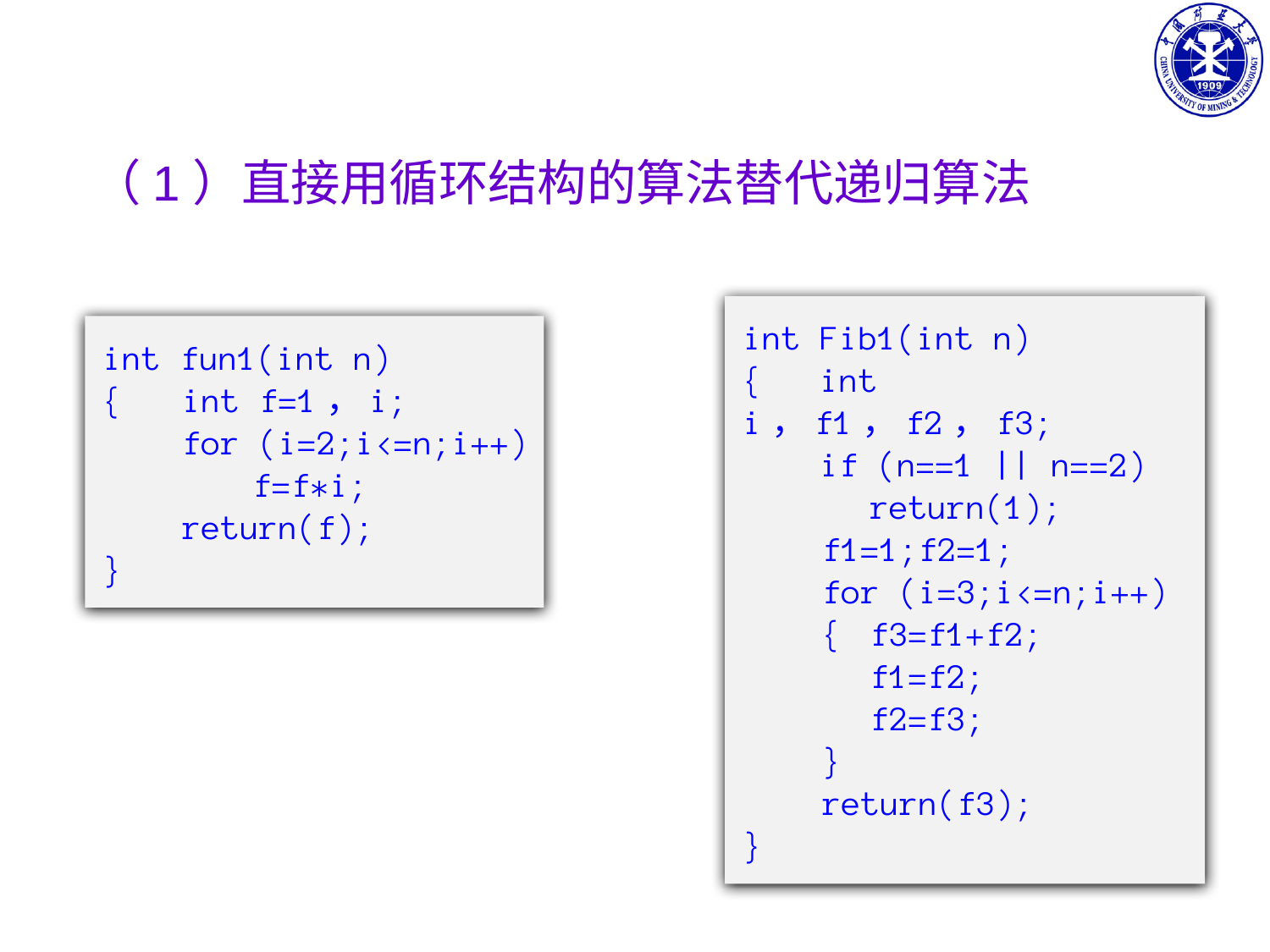

（1）直接用循环结构的算法替代递归算法
int Fib1(int n)
{   int i，f1，f2，f3;
    if (n==1 || n==2)
	return(1);
　　f1=1;f2=1;
　　for (i=3;i<=n;i++)
　　{	f3=f1+f2;
	f1=f2;
	f2=f3;
　　}
　　return(f3);
}
int fun1(int n)
{　 int f=1，i;
　　for (i=2;i<=n;i++)
　　　　f=f*i;
　　return(f);
}